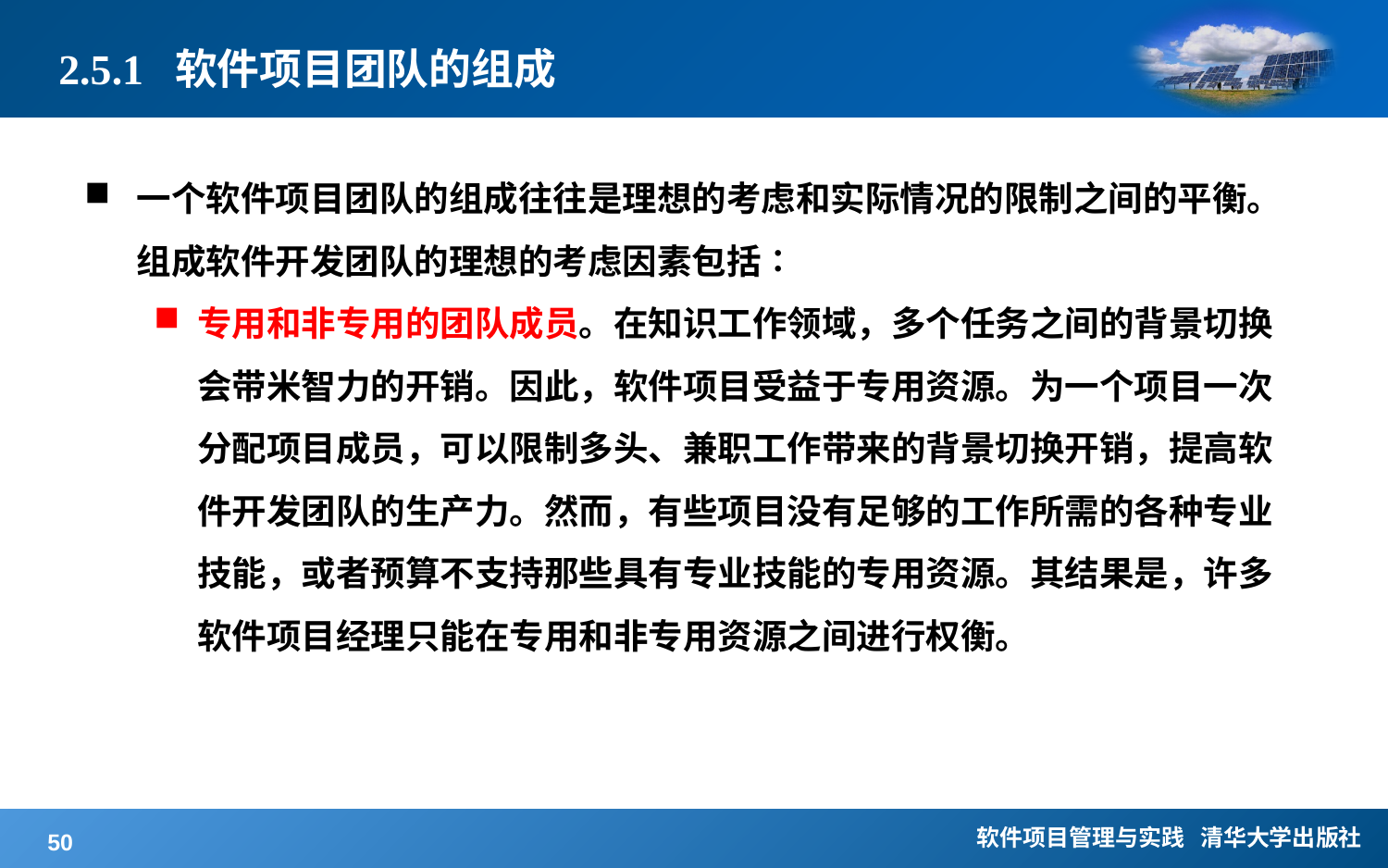

# 2.5.1  软件项目团队的组成
一个软件项目团队的组成往往是理想的考虑和实际情况的限制之间的平衡。组成软件开发团队的理想的考虑因素包括∶
专用和非专用的团队成员。在知识工作领域，多个任务之间的背景切换会带米智力的开销。因此，软件项目受益于专用资源。为一个项目一次分配项目成员，可以限制多头、兼职工作带来的背景切换开销，提高软件开发团队的生产力。然而，有些项目没有足够的工作所需的各种专业技能，或者预算不支持那些具有专业技能的专用资源。其结果是，许多软件项目经理只能在专用和非专用资源之间进行权衡。